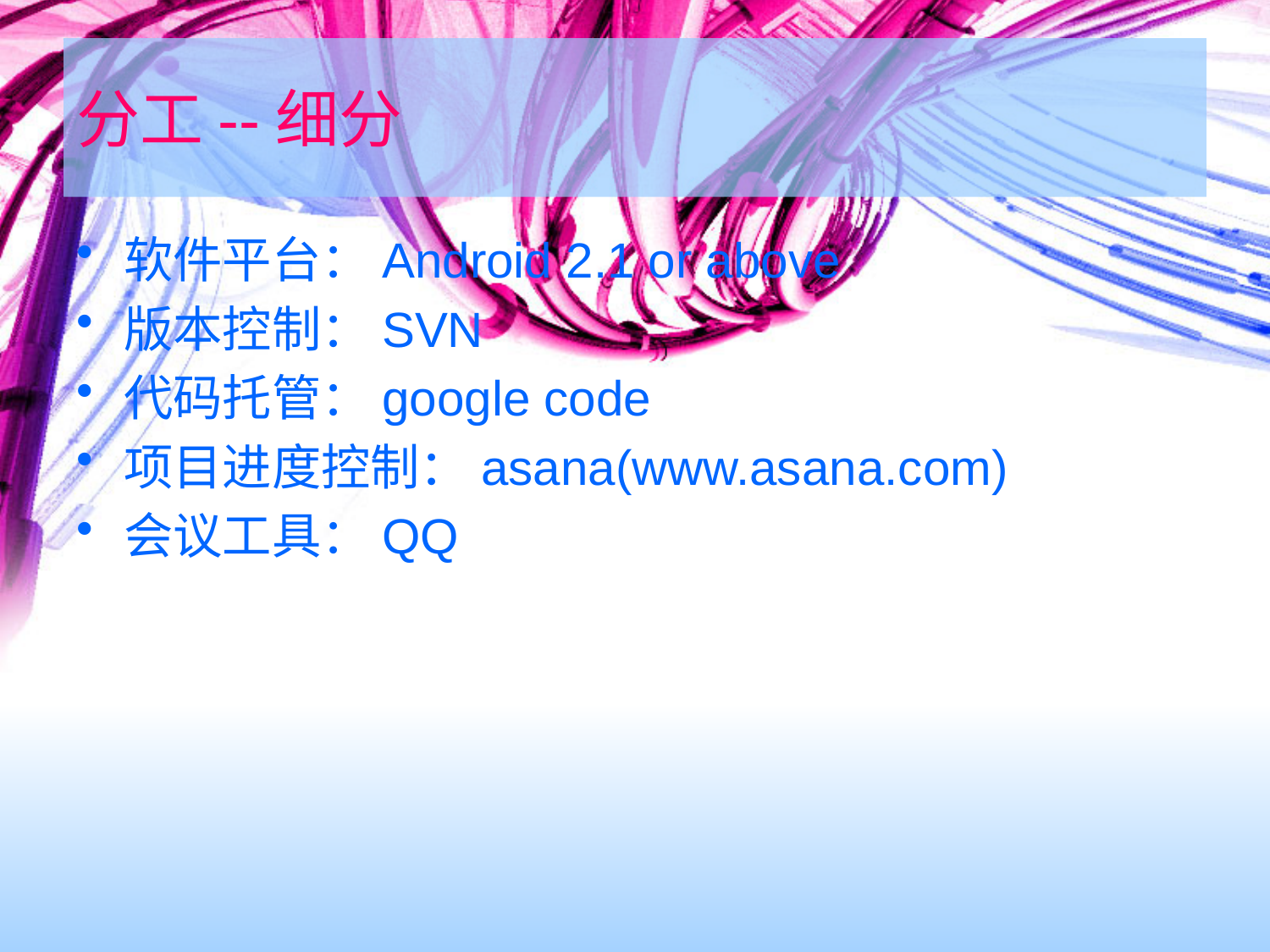

# 分工--细分
软件平台：Android 2.1 or above
版本控制：SVN
代码托管：google code
项目进度控制：asana(www.asana.com)
会议工具：QQ